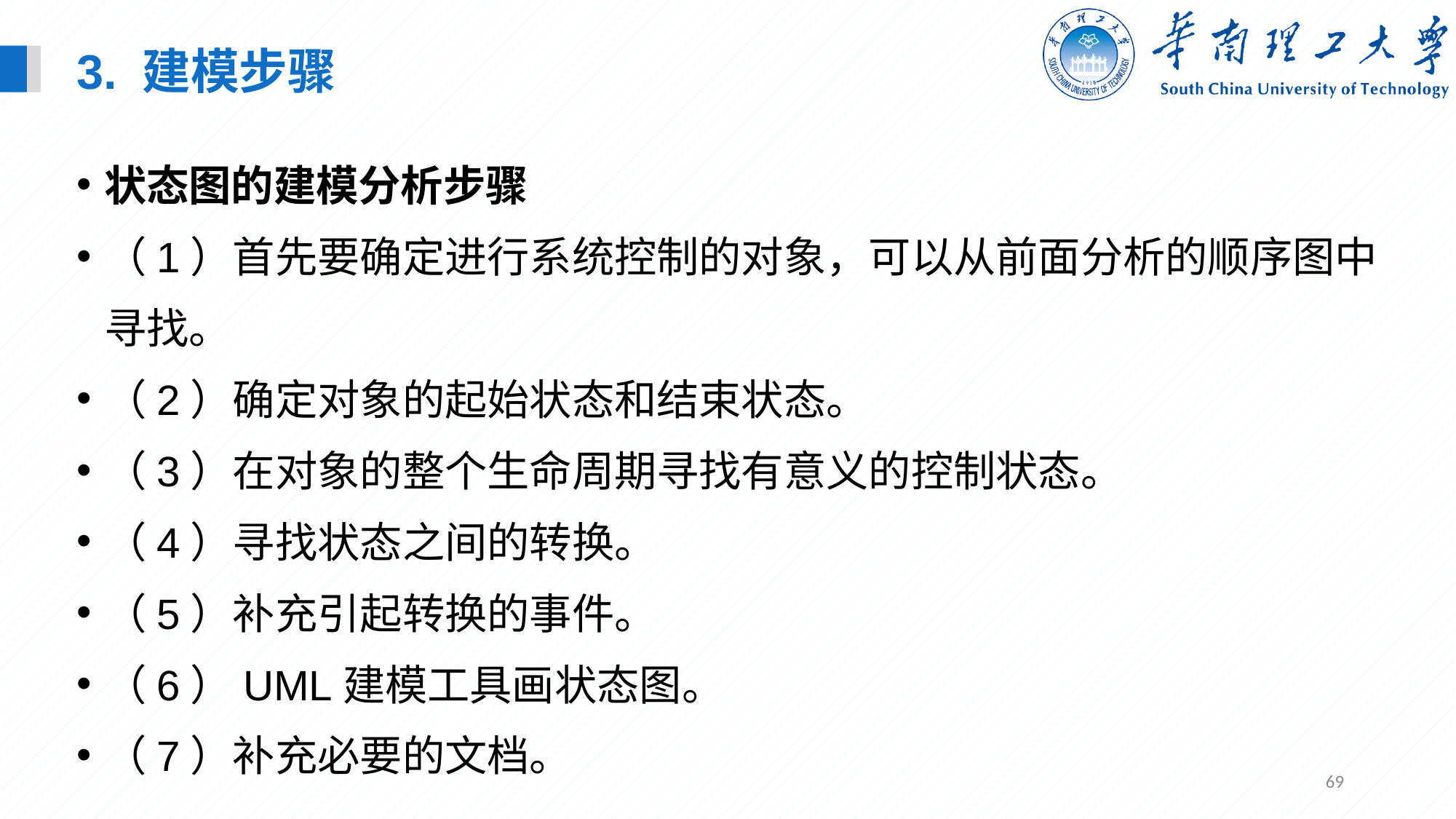

3. 建模步骤
状态图的建模分析步骤
（1）首先要确定进行系统控制的对象，可以从前面分析的顺序图中寻找。
（2）确定对象的起始状态和结束状态。
（3）在对象的整个生命周期寻找有意义的控制状态。
（4）寻找状态之间的转换。
（5）补充引起转换的事件。
（6）UML建模工具画状态图。
（7）补充必要的文档。
69